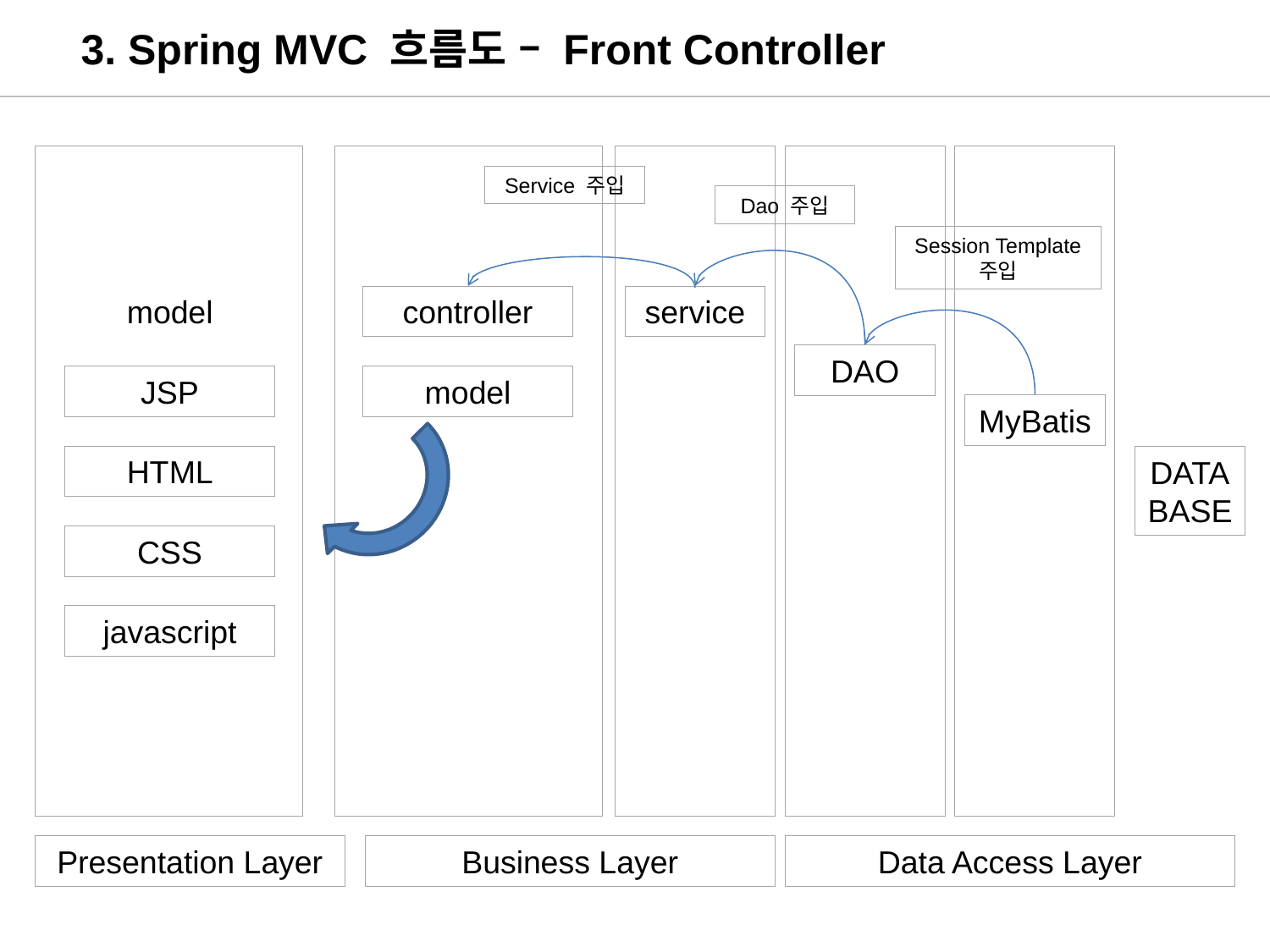

3. Spring MVC 흐름도 – Front Controller

Service 주입
Dao 주입
Session Template 주입
model
controller
service
DAO
JSP
model

MyBatis
HTML
DATABASE
CSS
javascript
Presentation Layer
Business Layer
Data Access Layer